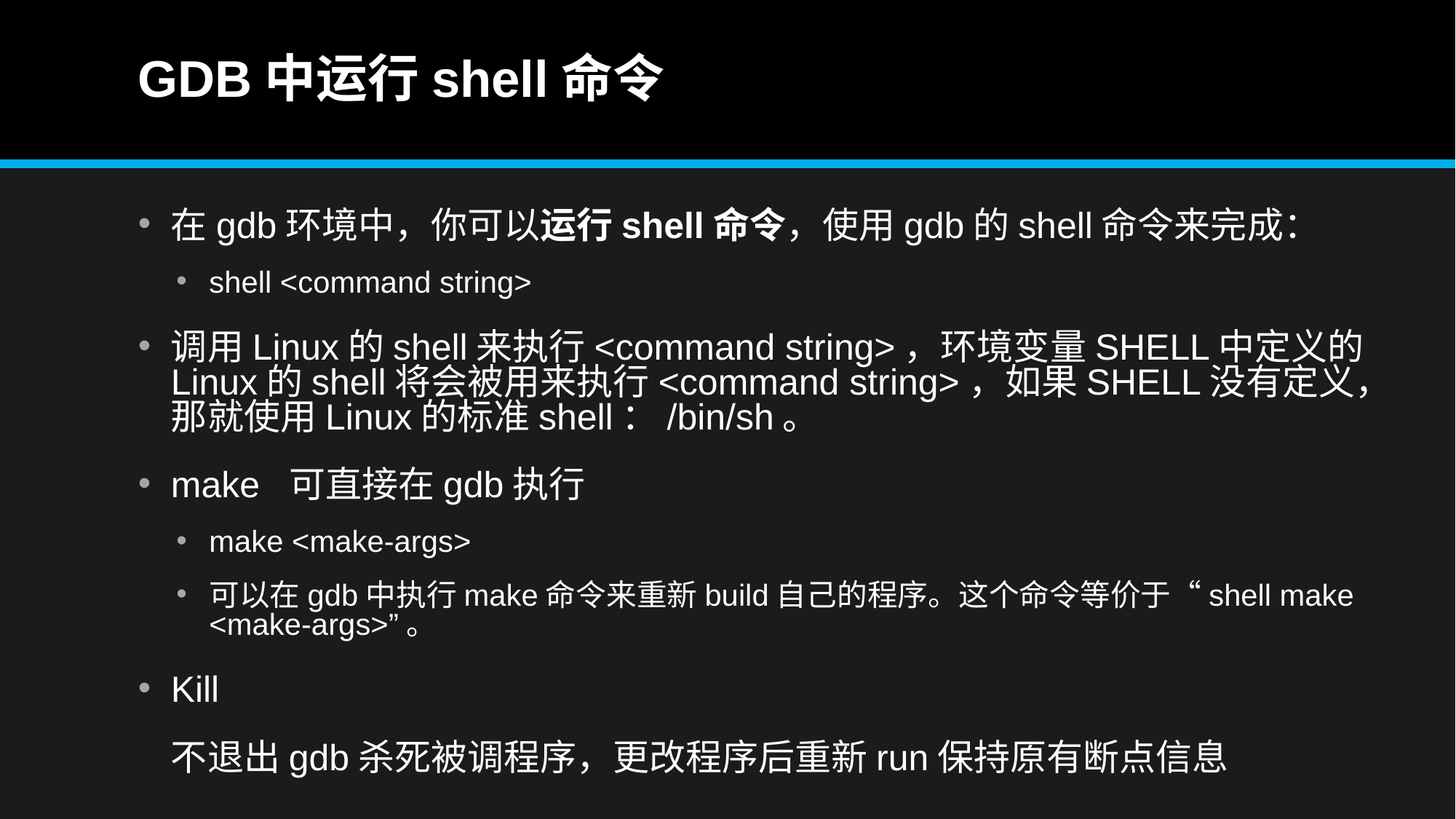

# GDB中运行shell命令
在gdb环境中，你可以运行shell命令，使用gdb的shell命令来完成：
shell <command string>
调用Linux的shell来执行<command string>，环境变量SHELL中定义的Linux的shell将会被用来执行<command string>，如果SHELL没有定义，那就使用Linux的标准shell：/bin/sh。
make  可直接在gdb执行
make <make-args>
可以在gdb中执行make命令来重新build自己的程序。这个命令等价于“shell make <make-args>”。
Kill
	不退出gdb杀死被调程序，更改程序后重新run保持原有断点信息